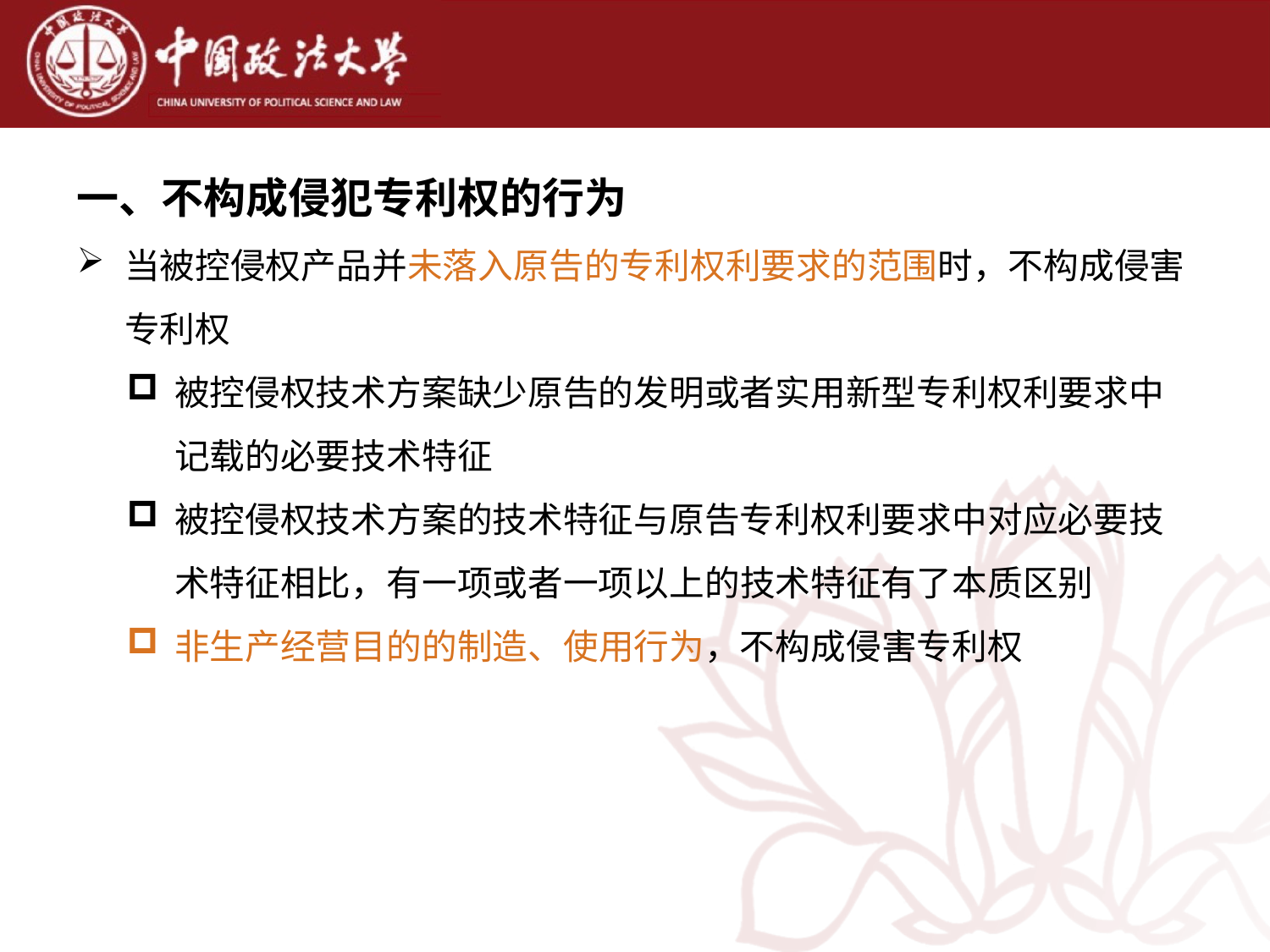

一、不构成侵犯专利权的行为
当被控侵权产品并未落入原告的专利权利要求的范围时，不构成侵害专利权
被控侵权技术方案缺少原告的发明或者实用新型专利权利要求中记载的必要技术特征
被控侵权技术方案的技术特征与原告专利权利要求中对应必要技术特征相比，有一项或者一项以上的技术特征有了本质区别
非生产经营目的的制造、使用行为，不构成侵害专利权